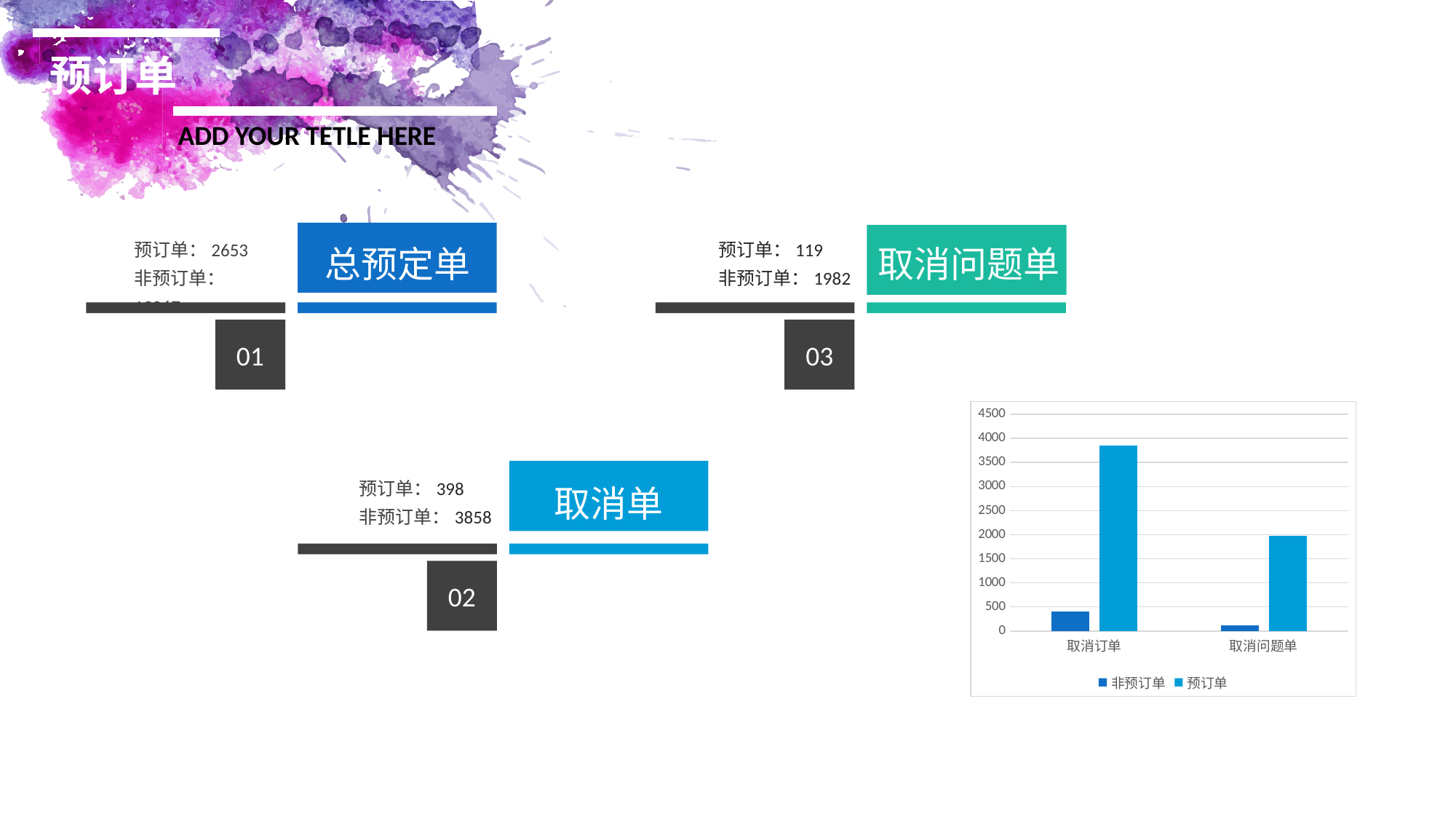

预订单
ADD YOUR TETLE HERE

总预定单
取消问题单

预订单：2653
非预订单：19067
预订单：119
非预订单：1982

01
03

### Chart: 预订单分布

| Category | 预定单 | 非预定单 |
|---|---|---|
| 取消单 | 52.0 | 449.0 |
| 取消问题单 | 14.0 | 122.0 |

### Chart

| Category | 非预订单 | 预订单 |
|---|---|---|
| 取消订单 | 398.0 | 3858.0 |
| 取消问题单 | 119.0 | 1982.0 |
取消单
预订单：398
非预订单：3858

02